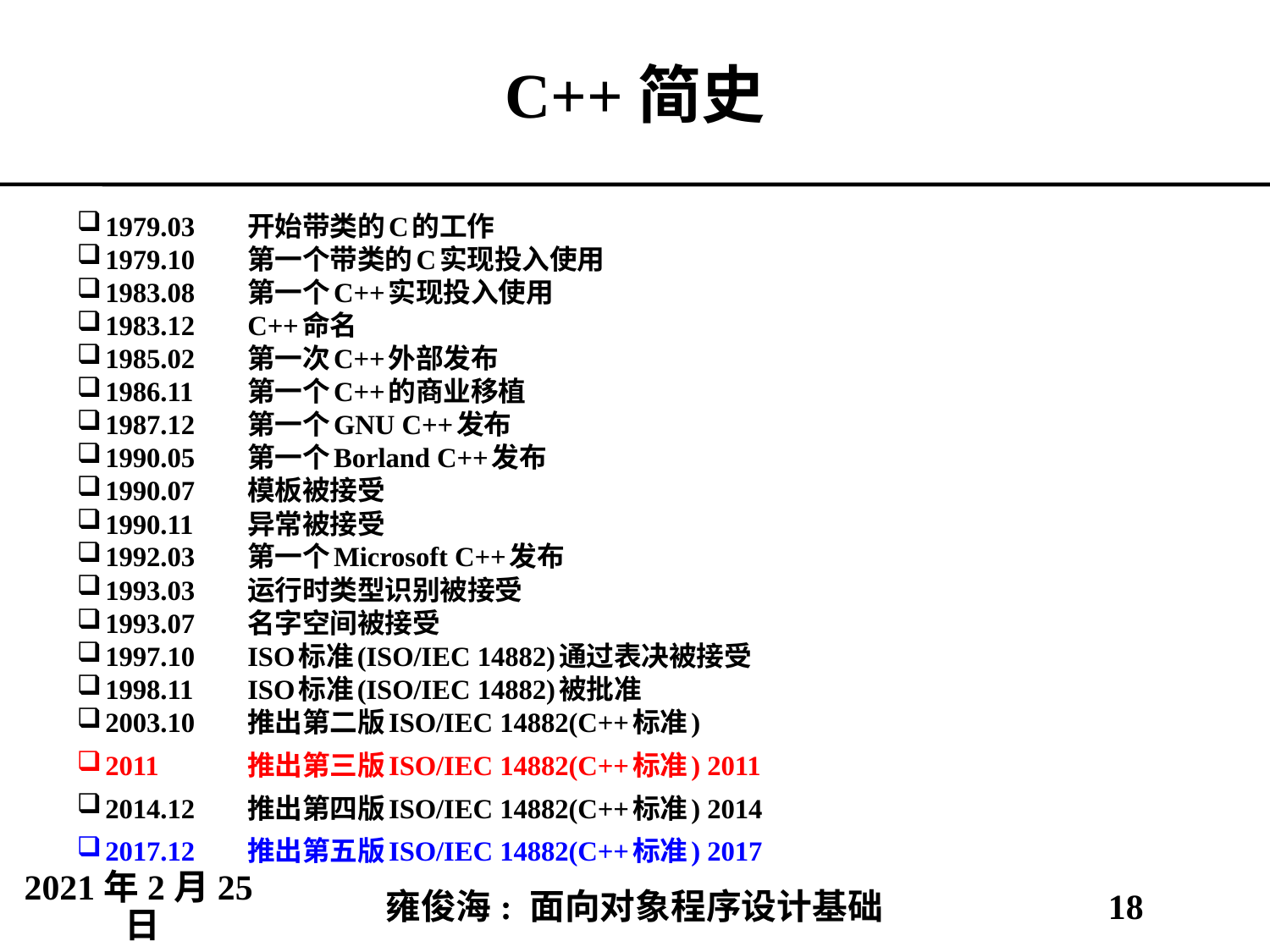

# C++简史

1979.03		开始带类的C的工作
1979.10		第一个带类的C实现投入使用
1983.08		第一个C++实现投入使用
1983.12		C++命名
1985.02		第一次C++外部发布
1986.11		第一个C++的商业移植
1987.12		第一个GNU C++发布
1990.05		第一个Borland C++发布
1990.07		模板被接受
1990.11		异常被接受
1992.03		第一个Microsoft C++发布
1993.03		运行时类型识别被接受
1993.07		名字空间被接受
1997.10		ISO标准(ISO/IEC 14882)通过表决被接受
1998.11		ISO标准(ISO/IEC 14882)被批准
2003.10		推出第二版ISO/IEC 14882(C++标准)
2011    			推出第三版ISO/IEC 14882(C++标准) 2011
2014.12    		推出第四版ISO/IEC 14882(C++标准) 2014
2017.12		推出第五版ISO/IEC 14882(C++标准) 2017
2021年2月25日
雍俊海: 面向对象程序设计基础
18